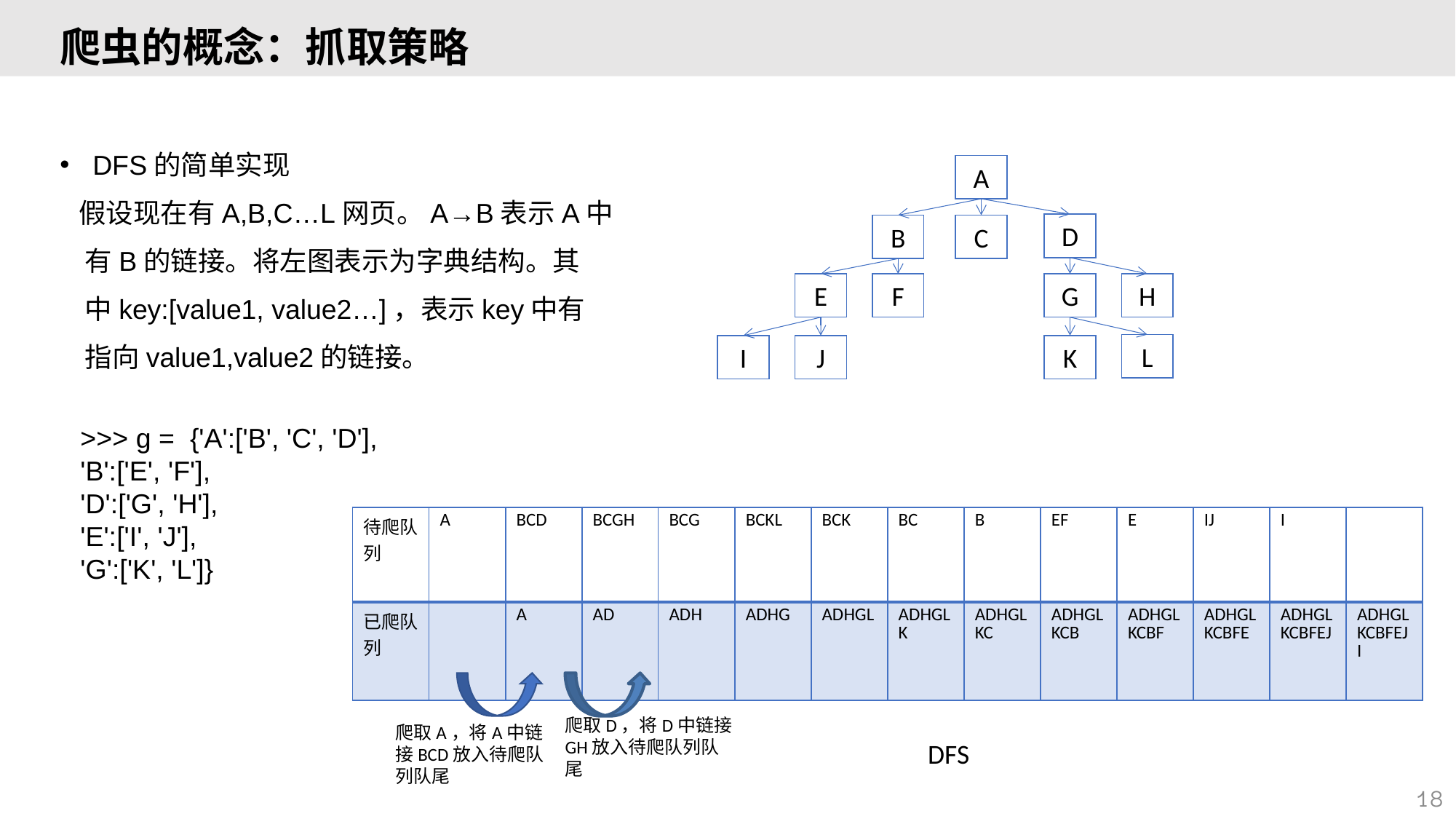

# 爬虫的概念：抓取策略

DFS的简单实现
  假设现在有A,B,C…L网页。A→B表示A中
   有B的链接。将左图表示为字典结构。其
   中key:[value1, value2…]，表示key中有
   指向value1,value2的链接。

>>> g =  {'A':['B', 'C', 'D'],
'B':['E', 'F'],
'D':['G', 'H'],
'E':['I', 'J'],
'G':['K', 'L']}

A
D
B
C
E
F
G
H
L
I
J
K
| 待爬队列 | A | BCD | BCGH | BCG | BCKL | BCK | BC | B | EF | E | IJ | I |  |
| --- | --- | --- | --- | --- | --- | --- | --- | --- | --- | --- | --- | --- | --- |
| 已爬队列 |  | A | AD | ADH | ADHG | ADHGL | ADHGLK | ADHGLKC | ADHGLKCB | ADHGLKCBF | ADHGLKCBFE | ADHGLKCBFEJ | ADHGLKCBFEJI |

爬取D，将D中链接GH放入待爬队列队尾
爬取A，将A中链接BCD放入待爬队列队尾
DFS
18